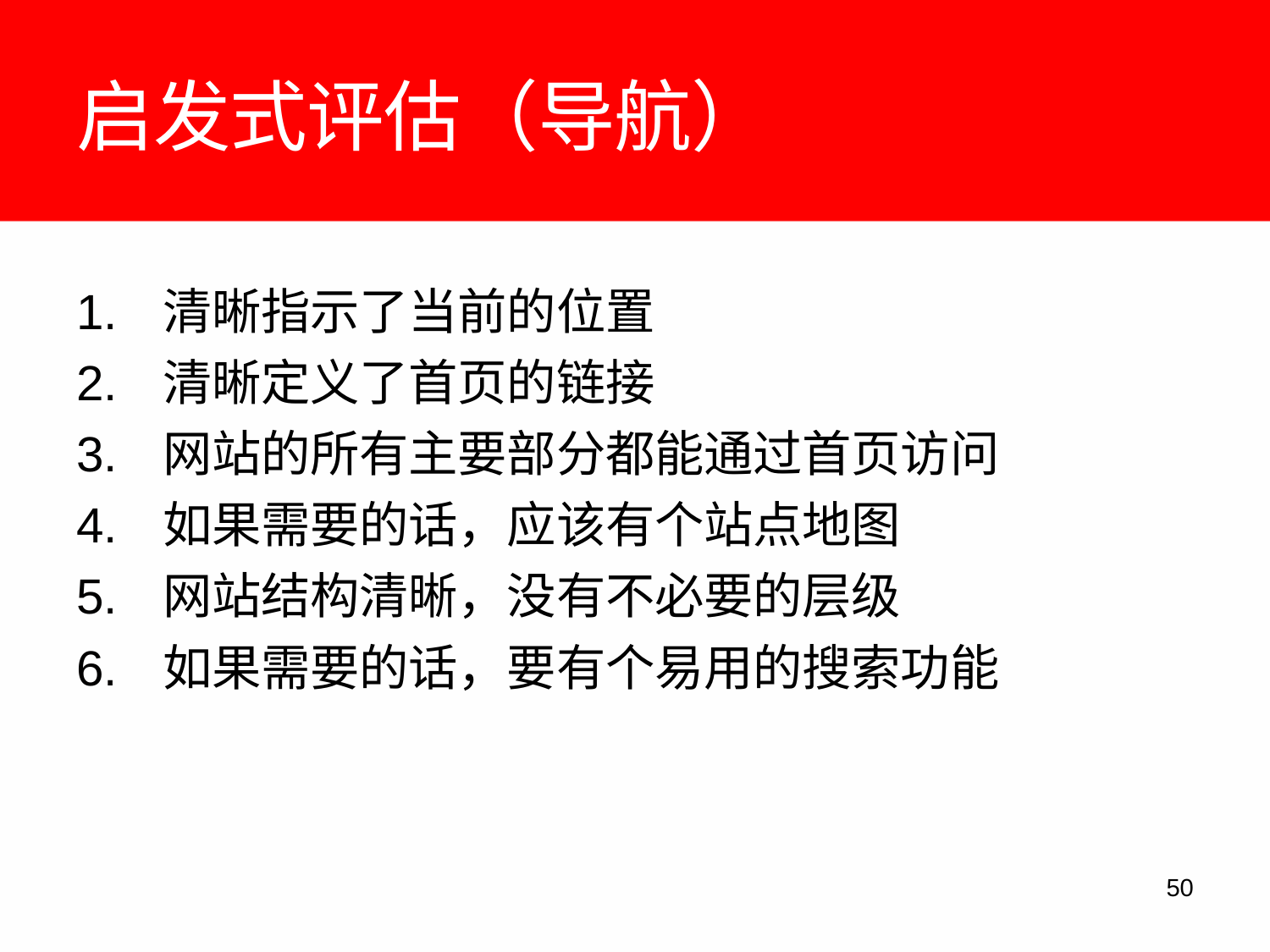

# 启发式评估（导航）
1.	清晰指示了当前的位置

2.	清晰定义了首页的链接

3.	网站的所有主要部分都能通过首页访问

4.	如果需要的话，应该有个站点地图

5.	网站结构清晰，没有不必要的层级

6.	如果需要的话，要有个易用的搜索功能
50